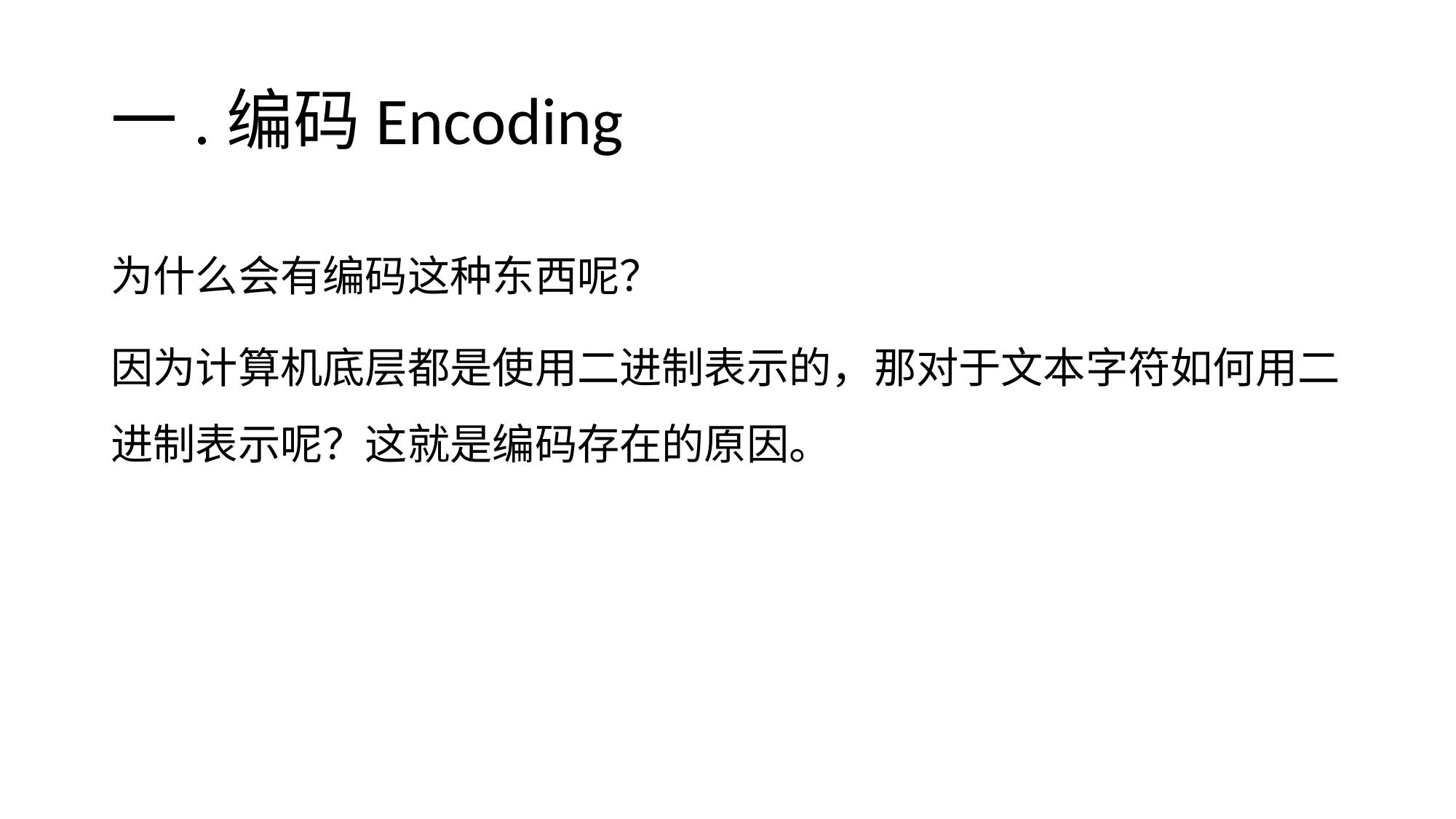

# 一.编码Encoding
为什么会有编码这种东西呢？
因为计算机底层都是使用二进制表示的，那对于文本字符如何用二进制表示呢？这就是编码存在的原因。